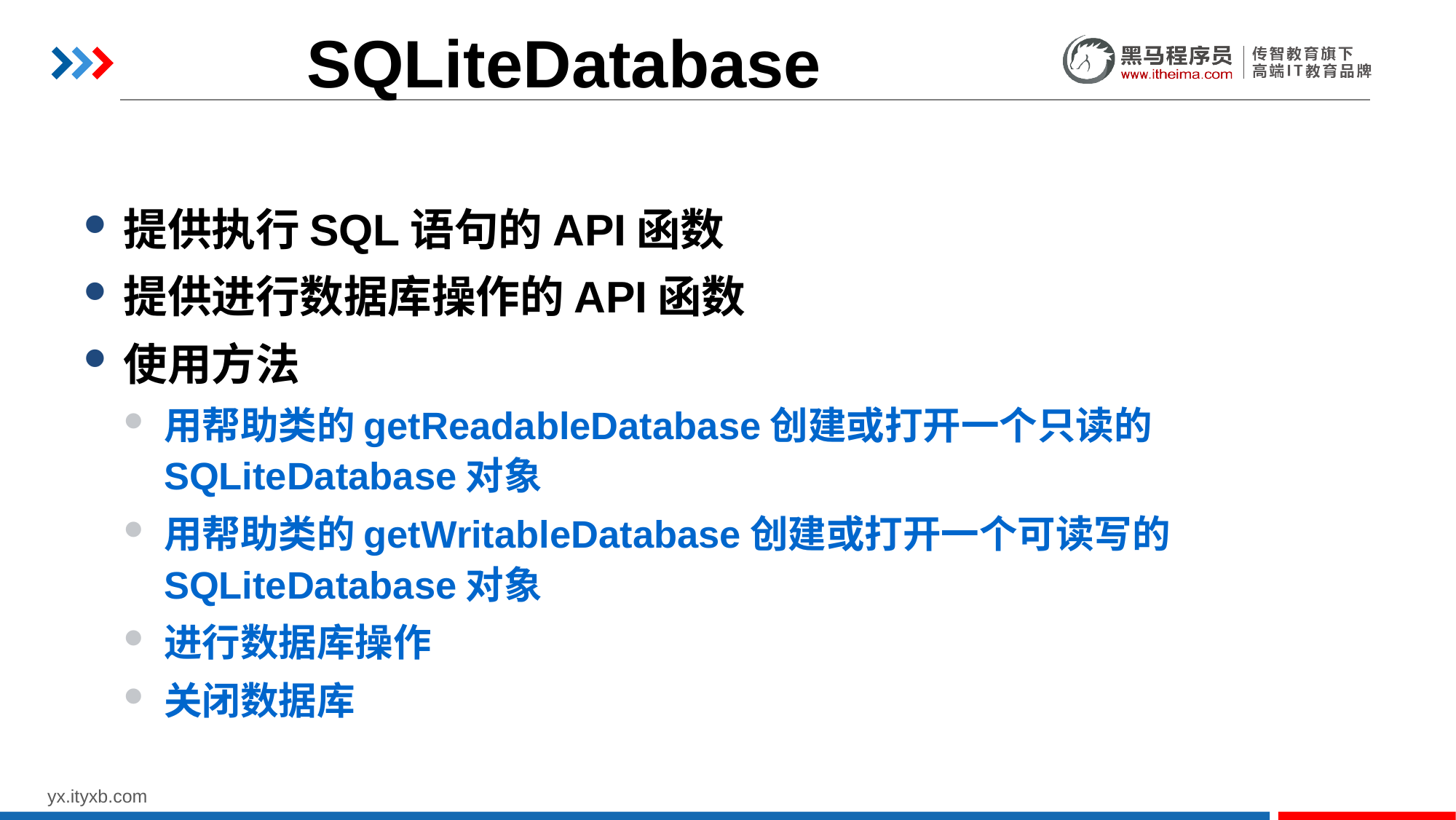

提供执行SQL语句的API函数
提供进行数据库操作的API函数
使用方法
用帮助类的getReadableDatabase创建或打开一个只读的SQLiteDatabase对象
用帮助类的getWritableDatabase创建或打开一个可读写的SQLiteDatabase对象
进行数据库操作
关闭数据库
# SQLiteDatabase